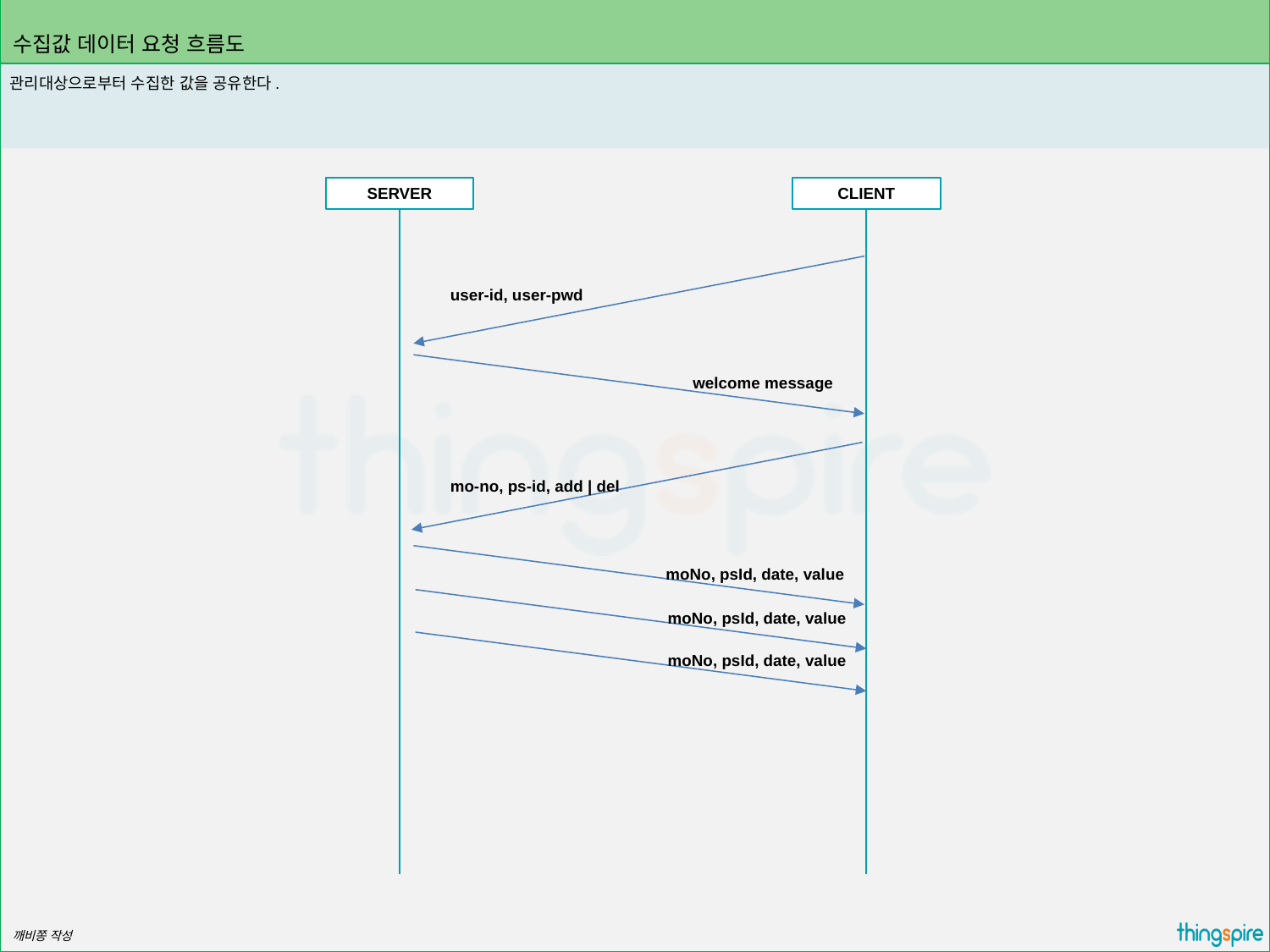

# 수집값 데이터 요청 흐름도
관리대상으로부터 수집한 값을 공유한다.
SERVER
CLIENT
user-id, user-pwd
welcome message
mo-no, ps-id, add | del
moNo, psId, date, value
moNo, psId, date, value
moNo, psId, date, value